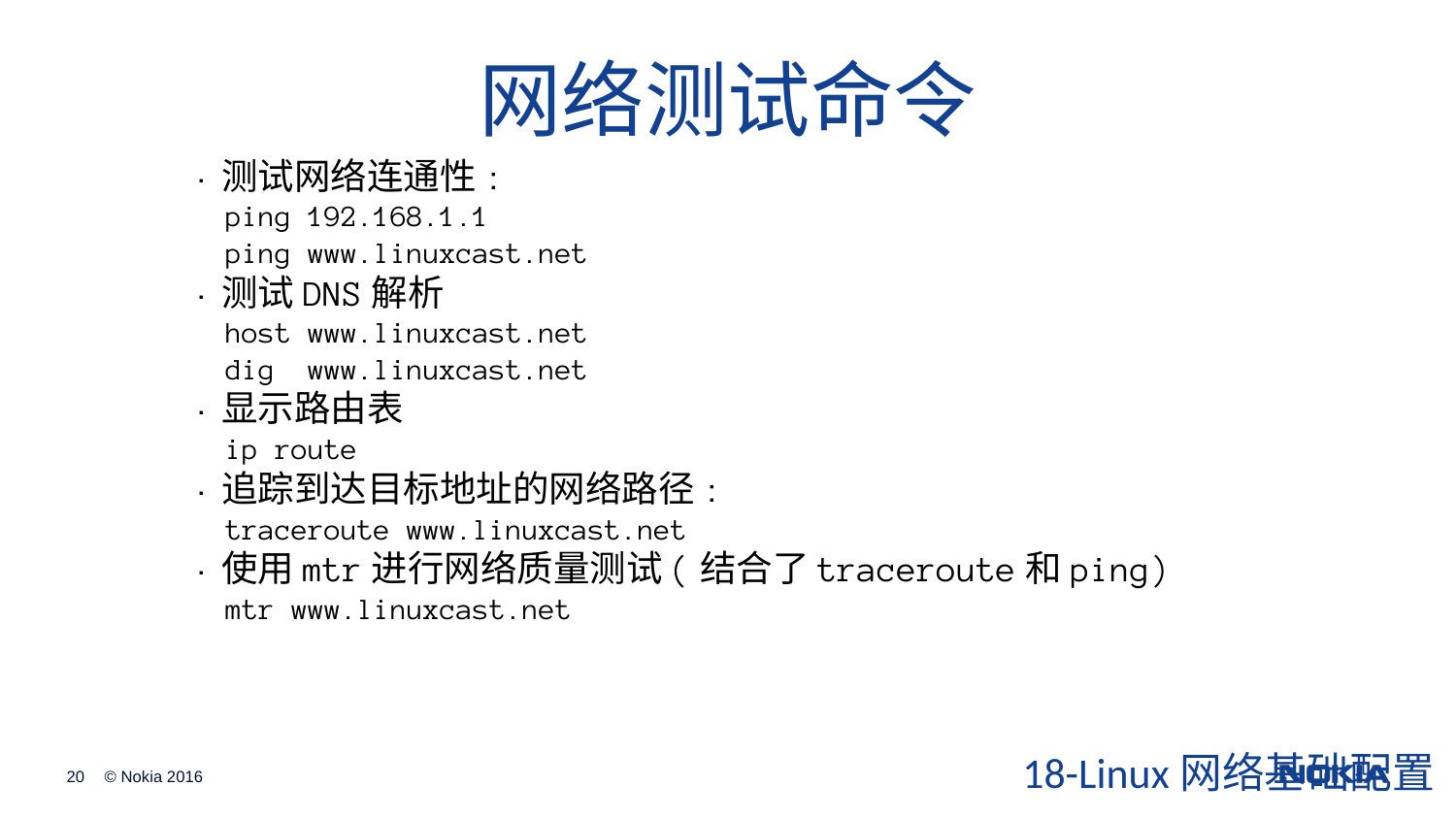

# 网络测试命令
·测试网络连通性:
  ping 192.168.1.1
  ping www.linuxcast.net
·测试DNS解析
  host www.linuxcast.net
  dig  www.linuxcast.net
·显示路由表
  ip route
·追踪到达目标地址的网络路径:
  traceroute www.linuxcast.net
·使用mtr进行网络质量测试(结合了traceroute和ping)
  mtr www.linuxcast.net
18-Linux网络基础配置